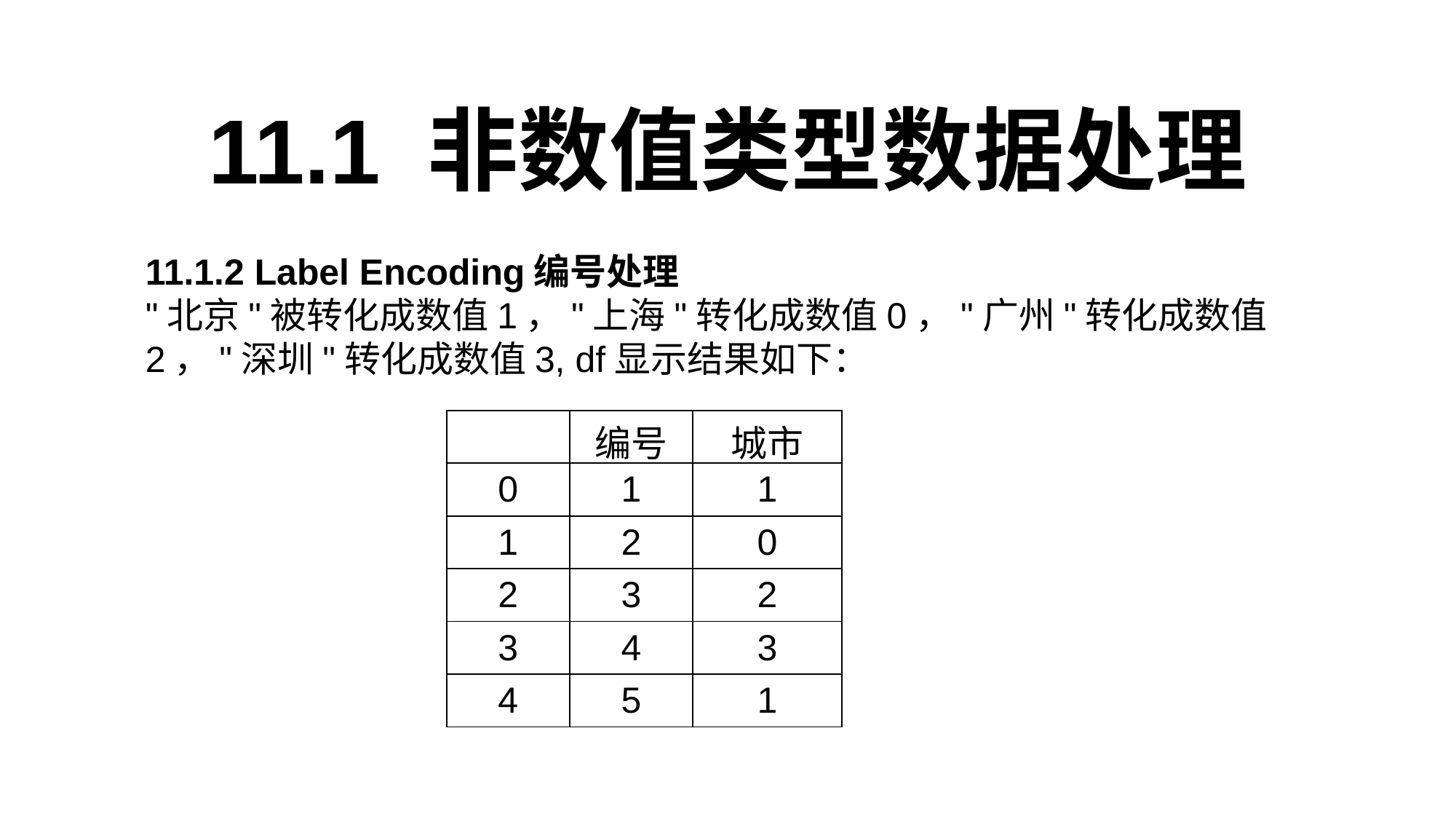

11.1 非数值类型数据处理
11.1.2 Label Encoding编号处理
"北京"被转化成数值1，"上海"转化成数值0，"广州"转化成数值2，"深圳"转化成数值3, df显示结果如下：
|  | 编号 | 城市 |
| --- | --- | --- |
| 0 | 1 | 1 |
| 1 | 2 | 0 |
| 2 | 3 | 2 |
| 3 | 4 | 3 |
| 4 | 5 | 1 |